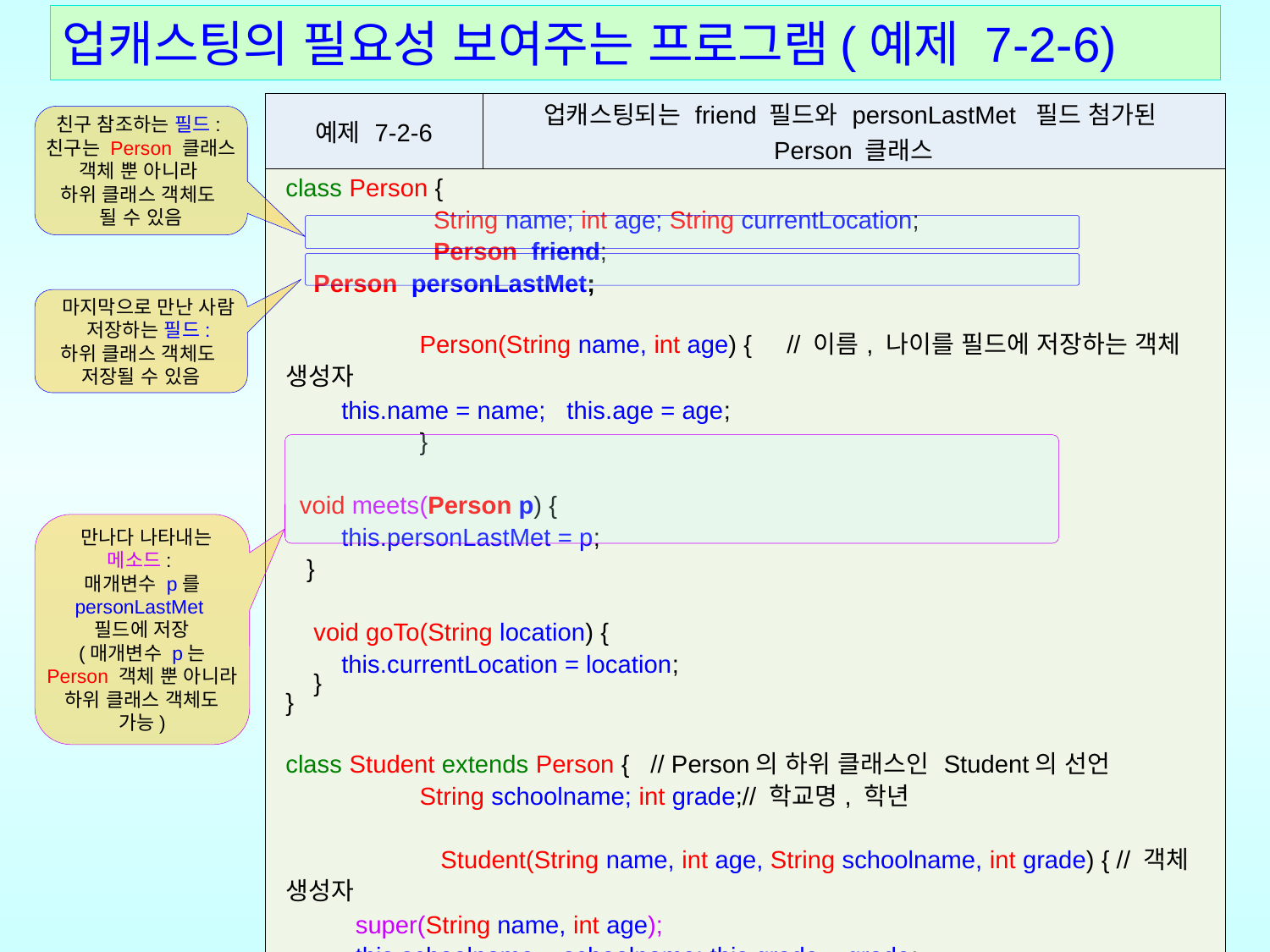

# 업캐스팅의 필요성 보여주는 프로그램(예제 7-2-6)
| 예제 7-2-6 | 업캐스팅되는 friend 필드와 personLastMet 필드 첨가된 Person 클래스 |
| --- | --- |
| class Person { String name; int age; String currentLocation; Person friend; Person personLastMet; Person(String name, int age) { // 이름, 나이를 필드에 저장하는 객체 생성자 this.name = name; this.age = age; } void meets(Person p) { this.personLastMet = p; } void goTo(String location) { this.currentLocation = location; } } class Student extends Person { // Person의 하위 클래스인 Student의 선언 String schoolname; int grade;// 학교명, 학년 Student(String name, int age, String schoolname, int grade) { // 객체 생성자 super(String name, int age); this.schoolname = schoolname; this.grade = grade; } } |  |
친구 참조하는 필드:
친구는 Person 클래스 객체 뿐 아니라
하위 클래스 객체도
될 수 있음

마지막으로 만난 사람 저장하는 필드:
하위 클래스 객체도
저장될 수 있음

 만나다 나타내는 메소드:
매개변수 p를 personLastMet  필드에 저장
(매개변수 p는 Person 객체 뿐 아니라 하위 클래스 객체도 가능)